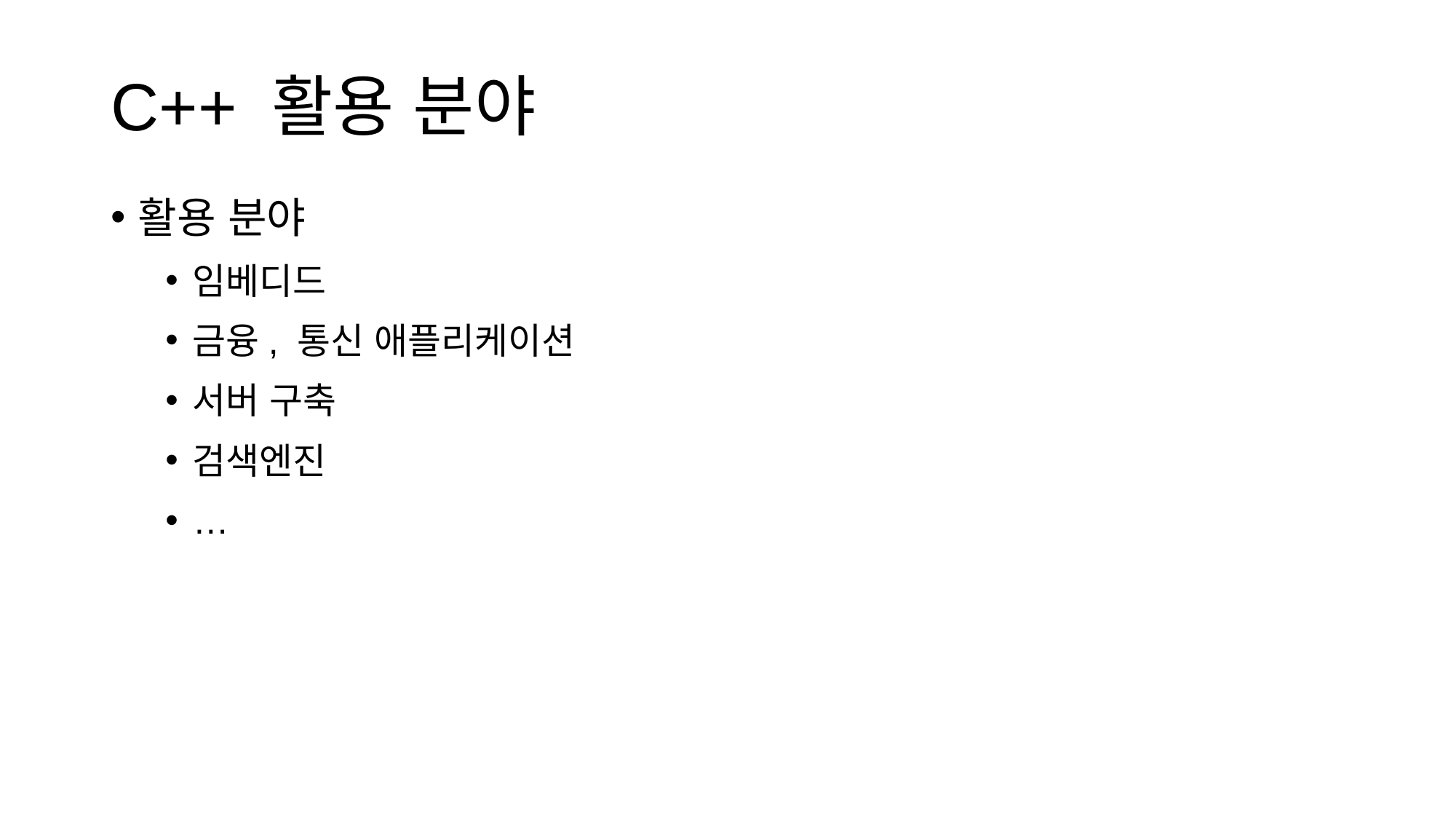

# C++ 활용 분야
활용 분야
임베디드
금융, 통신 애플리케이션
서버 구축
검색엔진
…